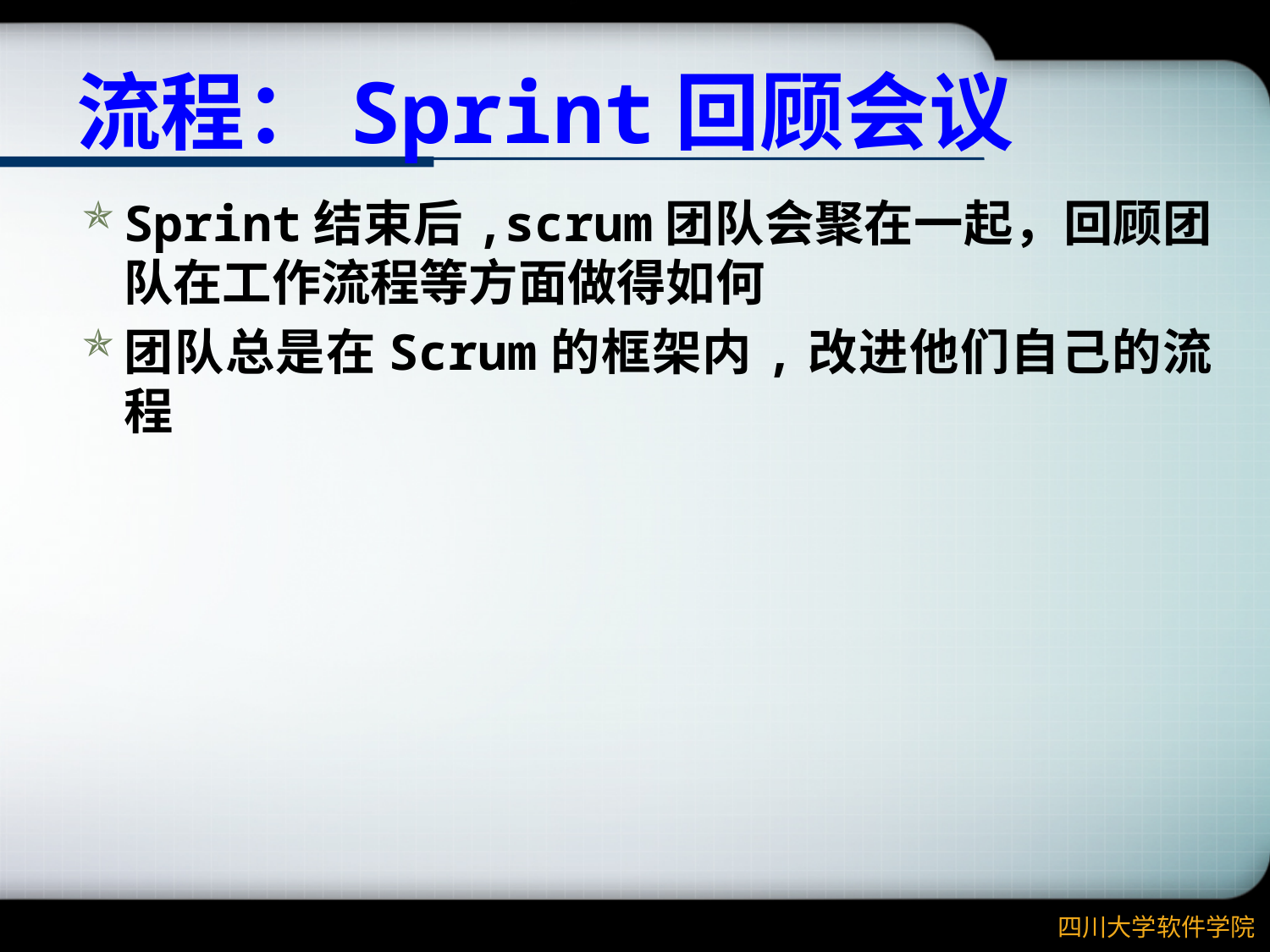

# 流程：Sprint回顾会议
Sprint结束后,scrum团队会聚在一起，回顾团队在工作流程等方面做得如何
团队总是在Scrum的框架内,改进他们自己的流程